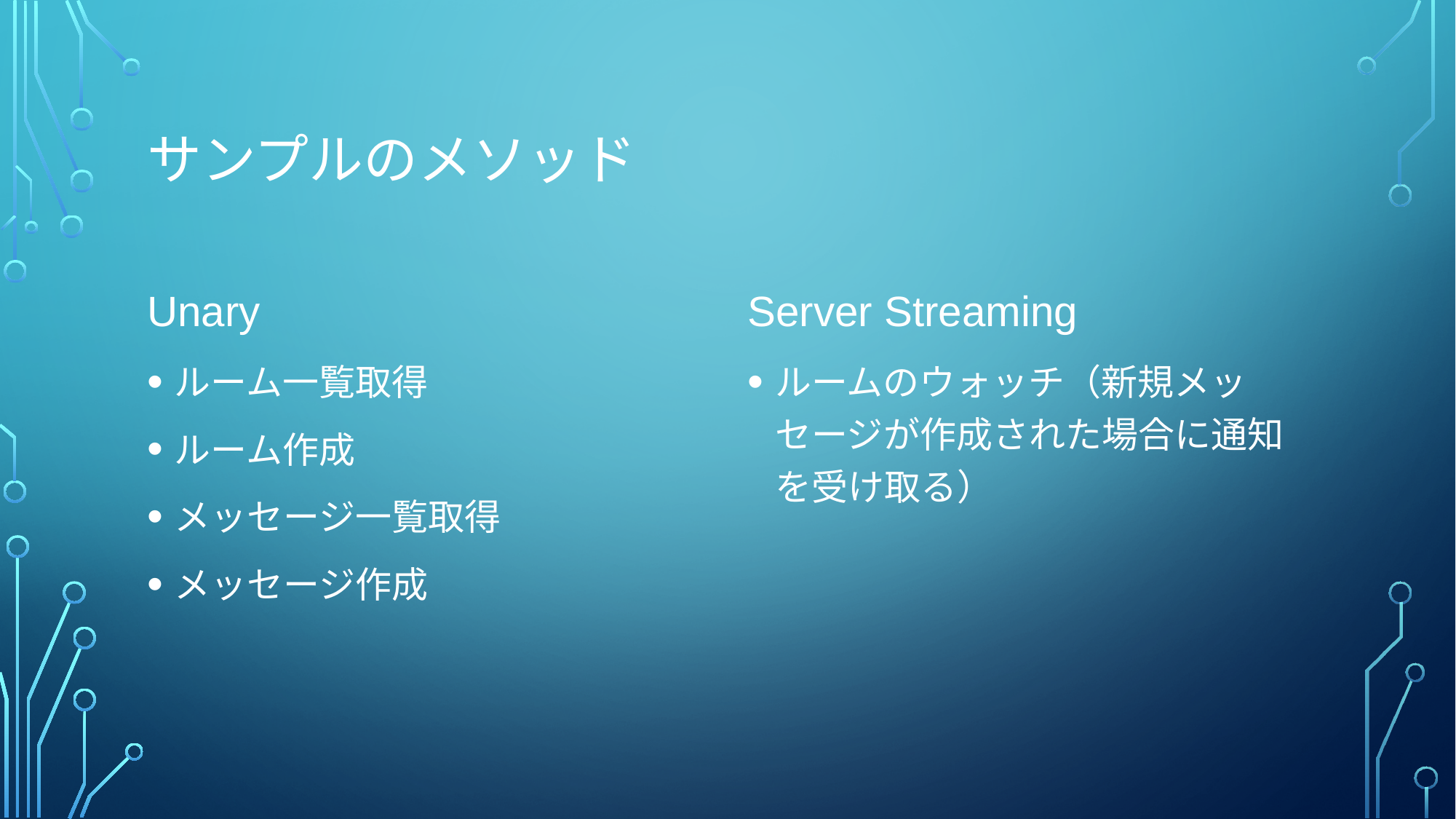

# サンプルのメソッド
Unary
ルーム一覧取得
ルーム作成
メッセージ一覧取得
メッセージ作成
Server Streaming
ルームのウォッチ（新規メッセージが作成された場合に通知を受け取る）